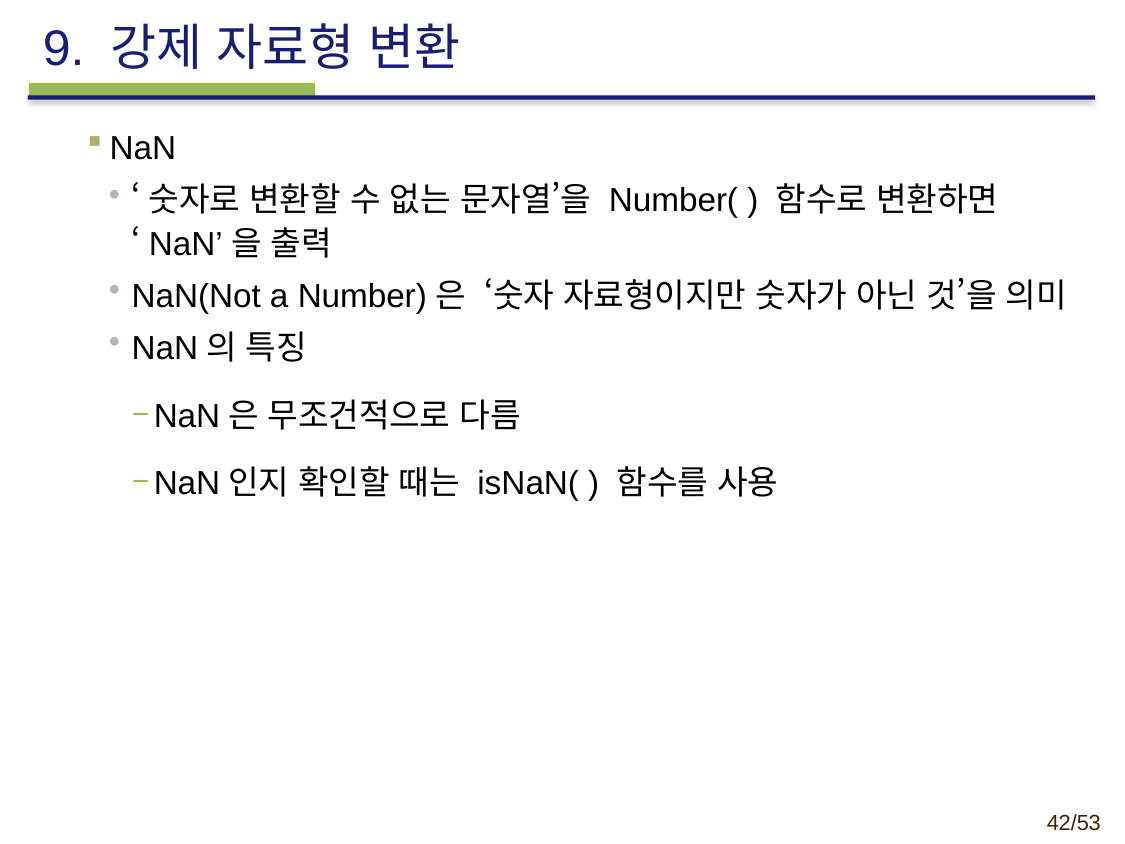

# 9. 강제 자료형 변환
NaN
‘숫자로 변환할 수 없는 문자열’을 Number( ) 함수로 변환하면 ‘NaN’을 출력
NaN(Not a Number)은  ‘숫자 자료형이지만 숫자가 아닌 것’을 의미
NaN의 특징
NaN은 무조건적으로 다름
NaN인지 확인할 때는 isNaN( ) 함수를 사용